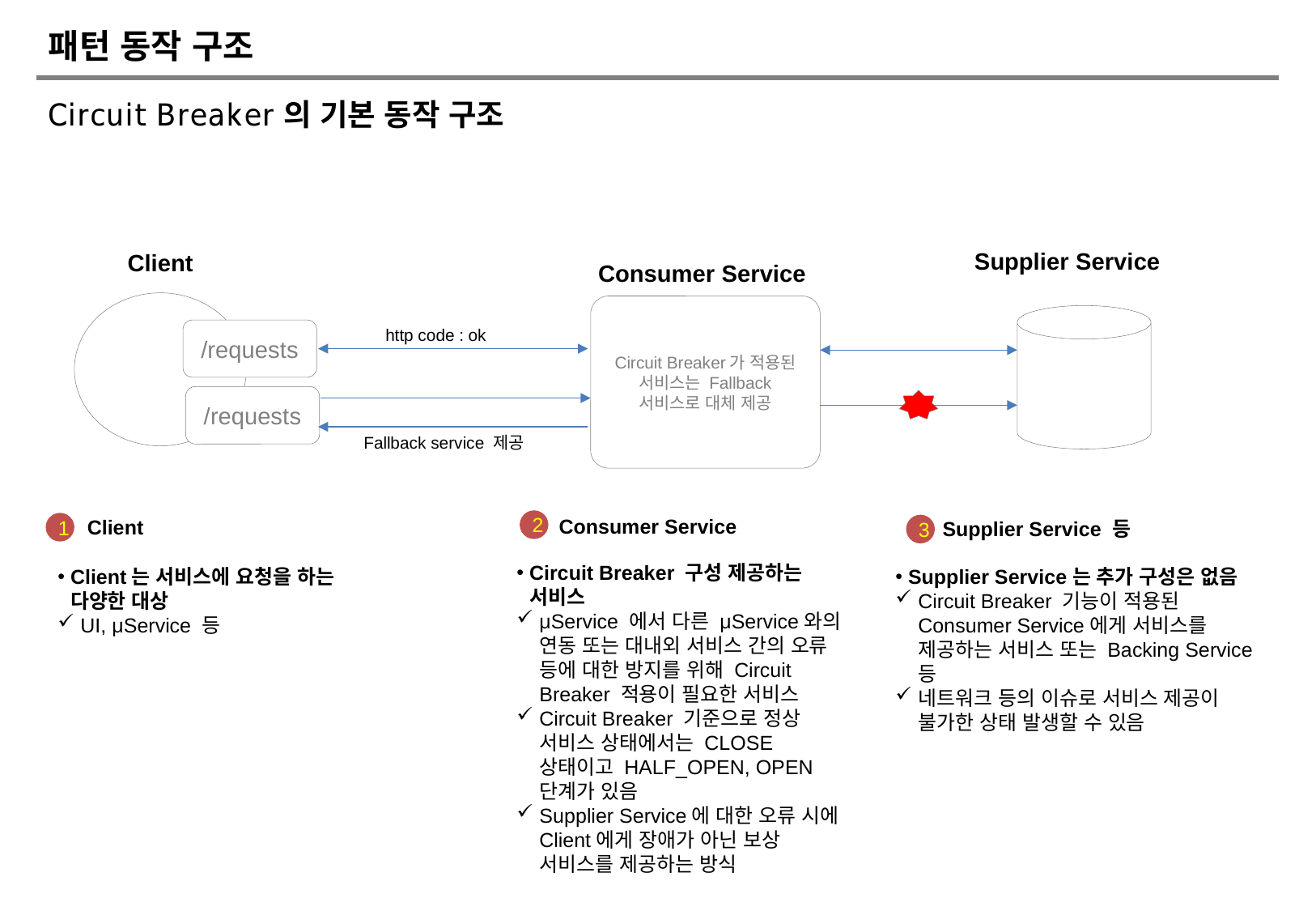

# 패턴 동작 구조
Circuit Breaker의 기본 동작 구조
Supplier Service
Client
Consumer Service

Circuit Breaker가 적용된 서비스는 Fallback 서비스로 대체 제공

http code : ok
/requests
/requests

Fallback service 제공
Consumer Service
Client
Supplier Service 등
2
1
3
Circuit Breaker 구성 제공하는 서비스
μService 에서 다른 μService와의 연동 또는 대내외 서비스 간의 오류 등에 대한 방지를 위해 Circuit Breaker 적용이 필요한 서비스
Circuit Breaker 기준으로 정상 서비스 상태에서는 CLOSE 상태이고 HALF_OPEN, OPEN 단계가 있음
Supplier Service에 대한 오류 시에 Client에게 장애가 아닌 보상 서비스를 제공하는 방식
Client는 서비스에 요청을 하는 다양한 대상
UI, μService 등
Supplier Service는 추가 구성은 없음
Circuit Breaker 기능이 적용된 Consumer Service에게 서비스를 제공하는 서비스 또는 Backing Service 등
네트워크 등의 이슈로 서비스 제공이 불가한 상태 발생할 수 있음